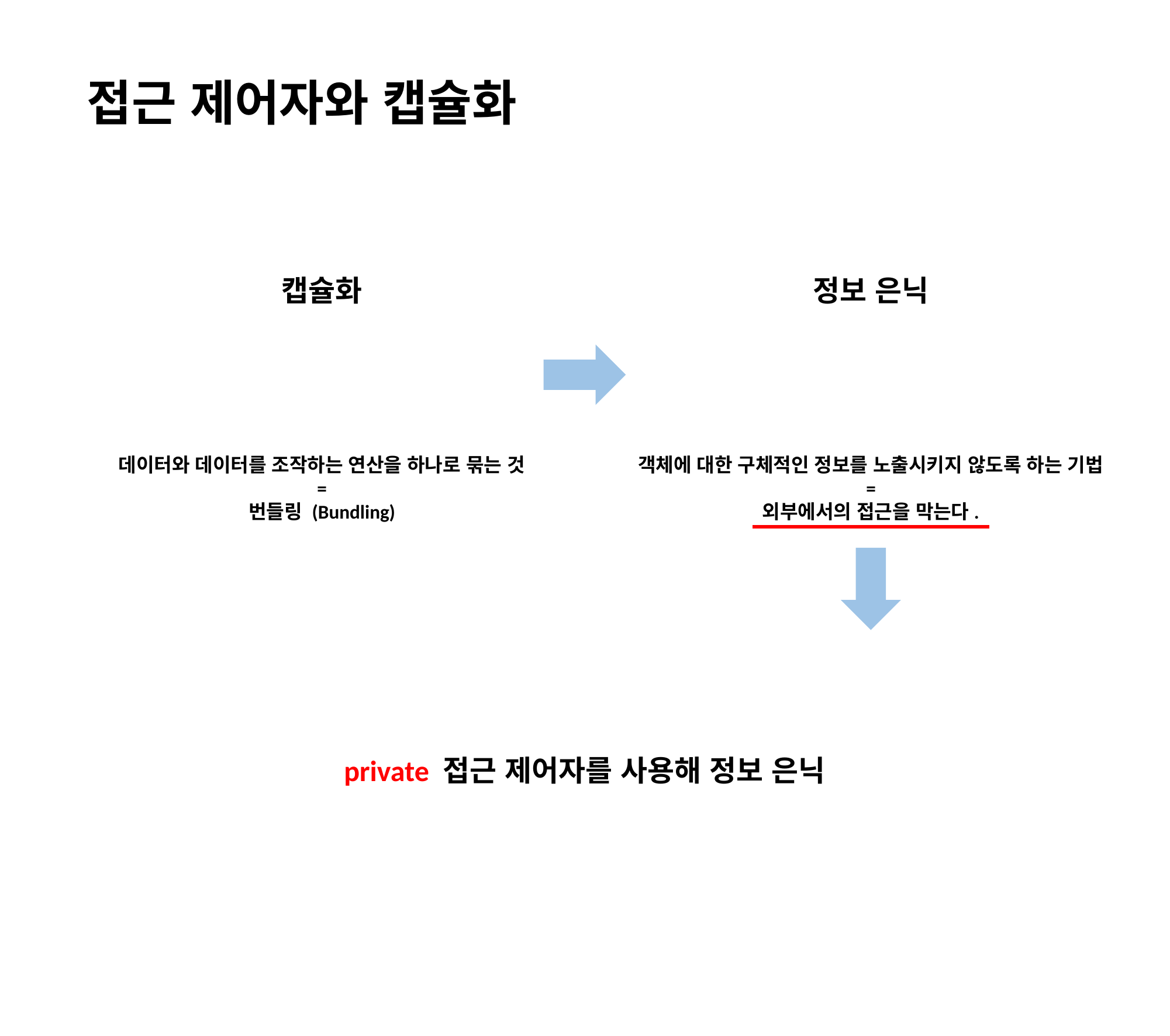

접근 제어자와 캡슐화
캡슐화
정보 은닉

데이터와 데이터를 조작하는 연산을 하나로 묶는 것
=
번들링 (Bundling)
객체에 대한 구체적인 정보를 노출시키지 않도록 하는 기법
=
외부에서의 접근을 막는다.

private 접근 제어자를 사용해 정보 은닉